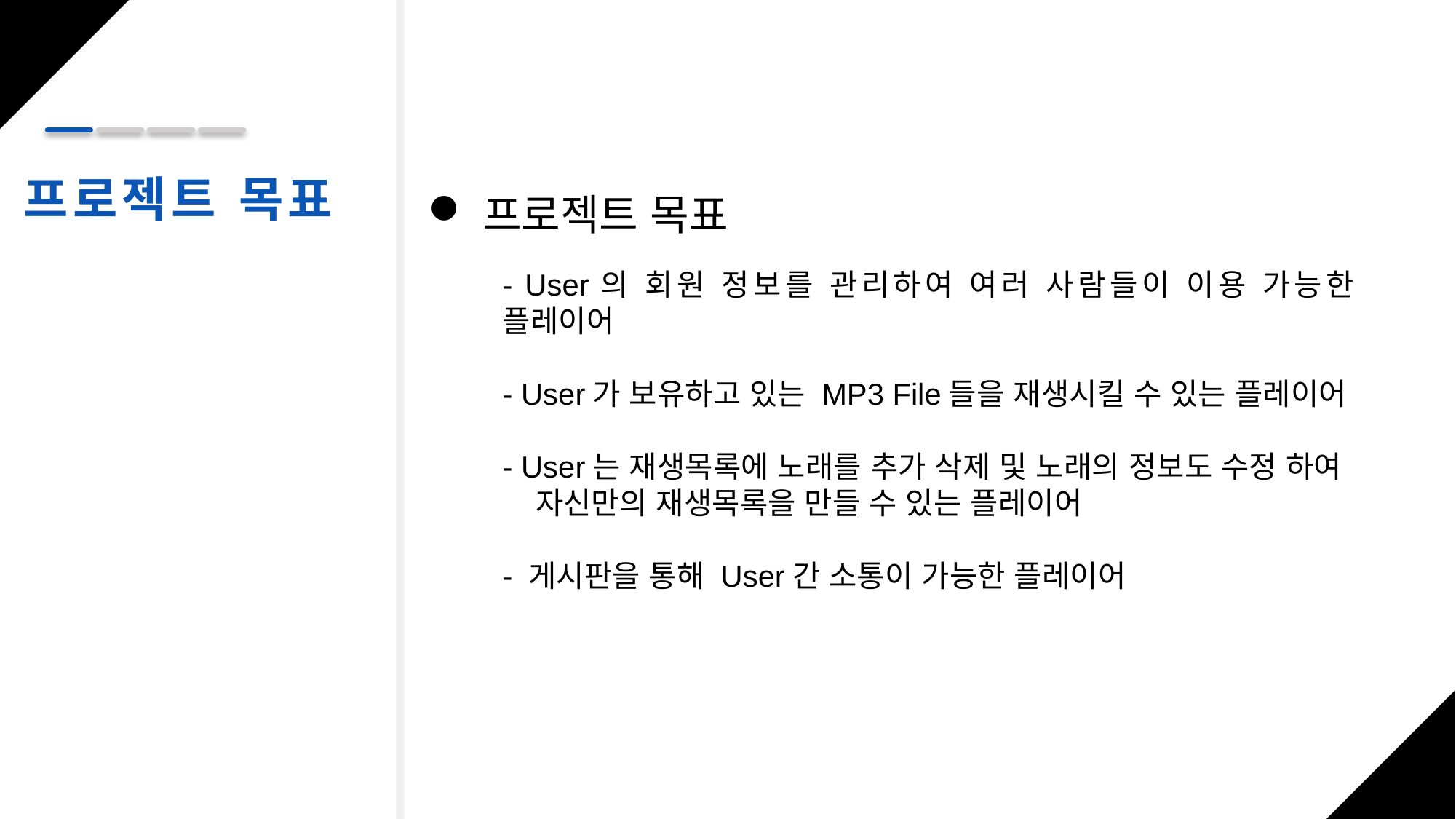

프로젝트 목표
프로젝트 목표
- User의 회원 정보를 관리하여 여러 사람들이 이용 가능한 플레이어

- User가 보유하고 있는 MP3 File들을 재생시킬 수 있는 플레이어

- User는 재생목록에 노래를 추가 삭제 및 노래의 정보도 수정 하여
   자신만의 재생목록을 만들 수 있는 플레이어

- 게시판을 통해 User간 소통이 가능한 플레이어